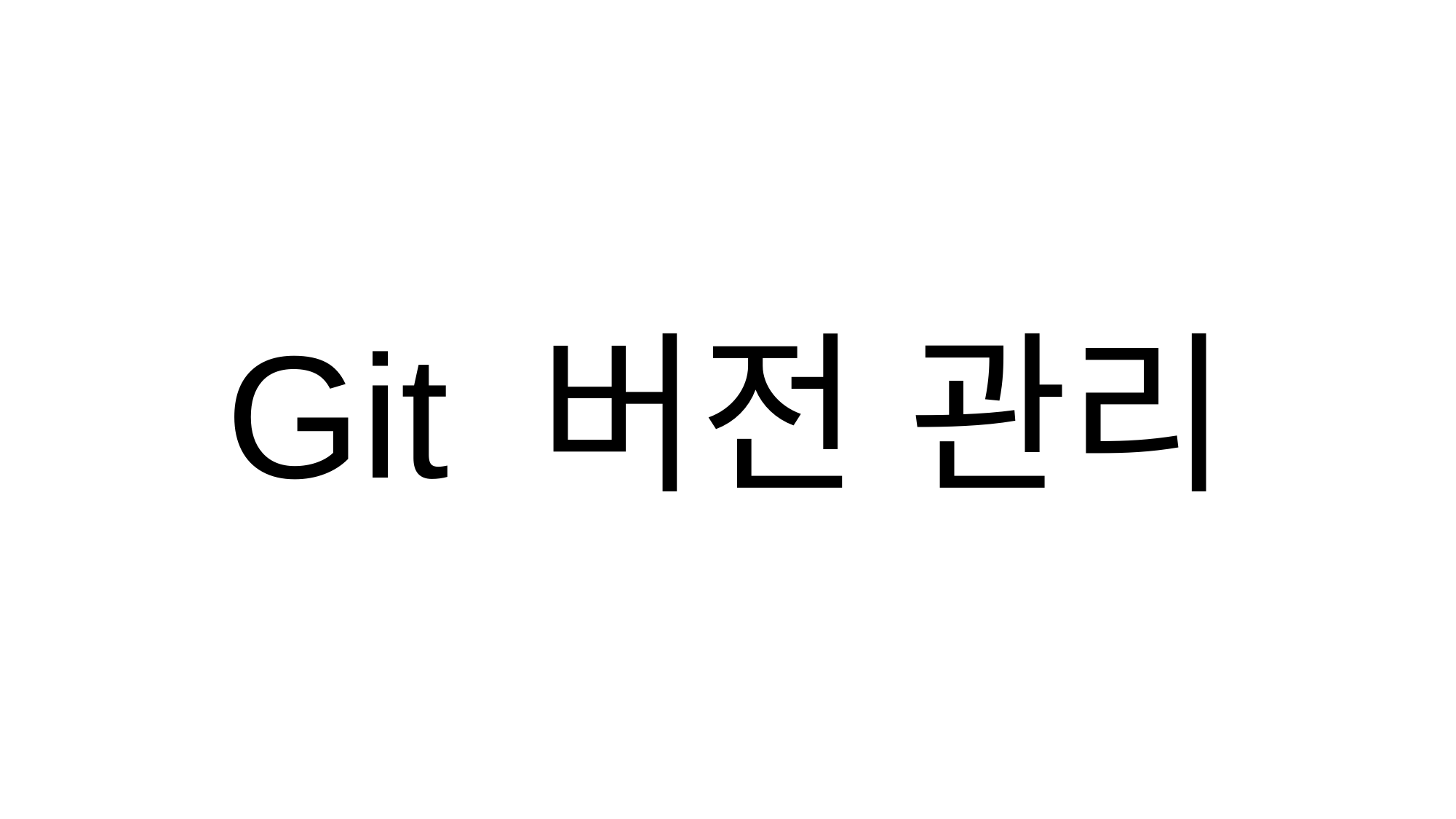

티머니 둥근바람 ExtraBold
티머니 둥근바람 Regular
Git 버전 관리

티머니 둥근바람 Regular